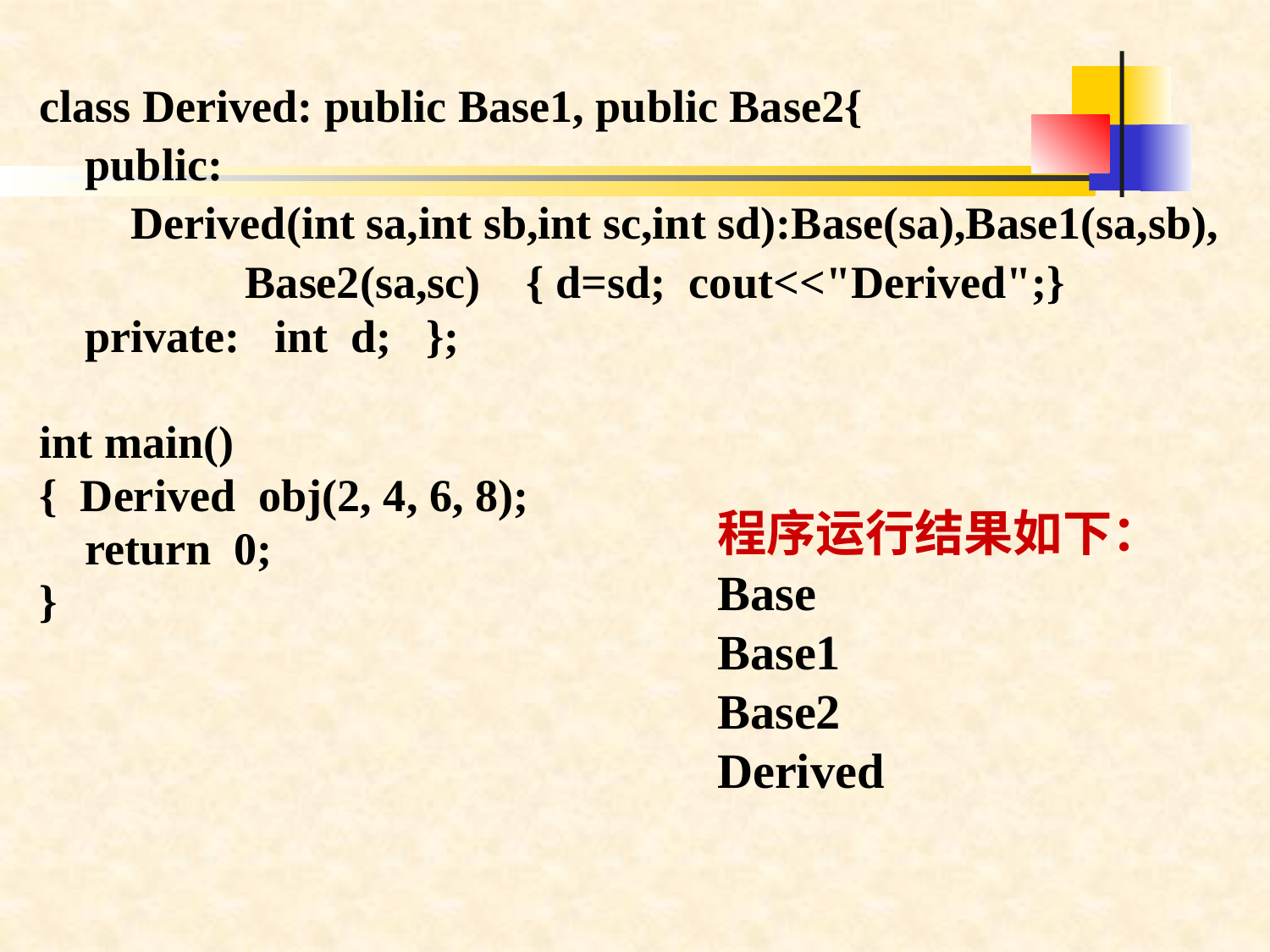

class Derived: public Base1, public Base2{
    public:
        Derived(int sa,int sb,int sc,int sd):Base(sa),Base1(sa,sb),
                  Base2(sa,sc)    { d=sd;  cout<<"Derived";}
    private:   int  d;   };

int main()
{  Derived  obj(2, 4, 6, 8);
    return  0;
}
程序运行结果如下：
Base
Base1
Base2
Derived